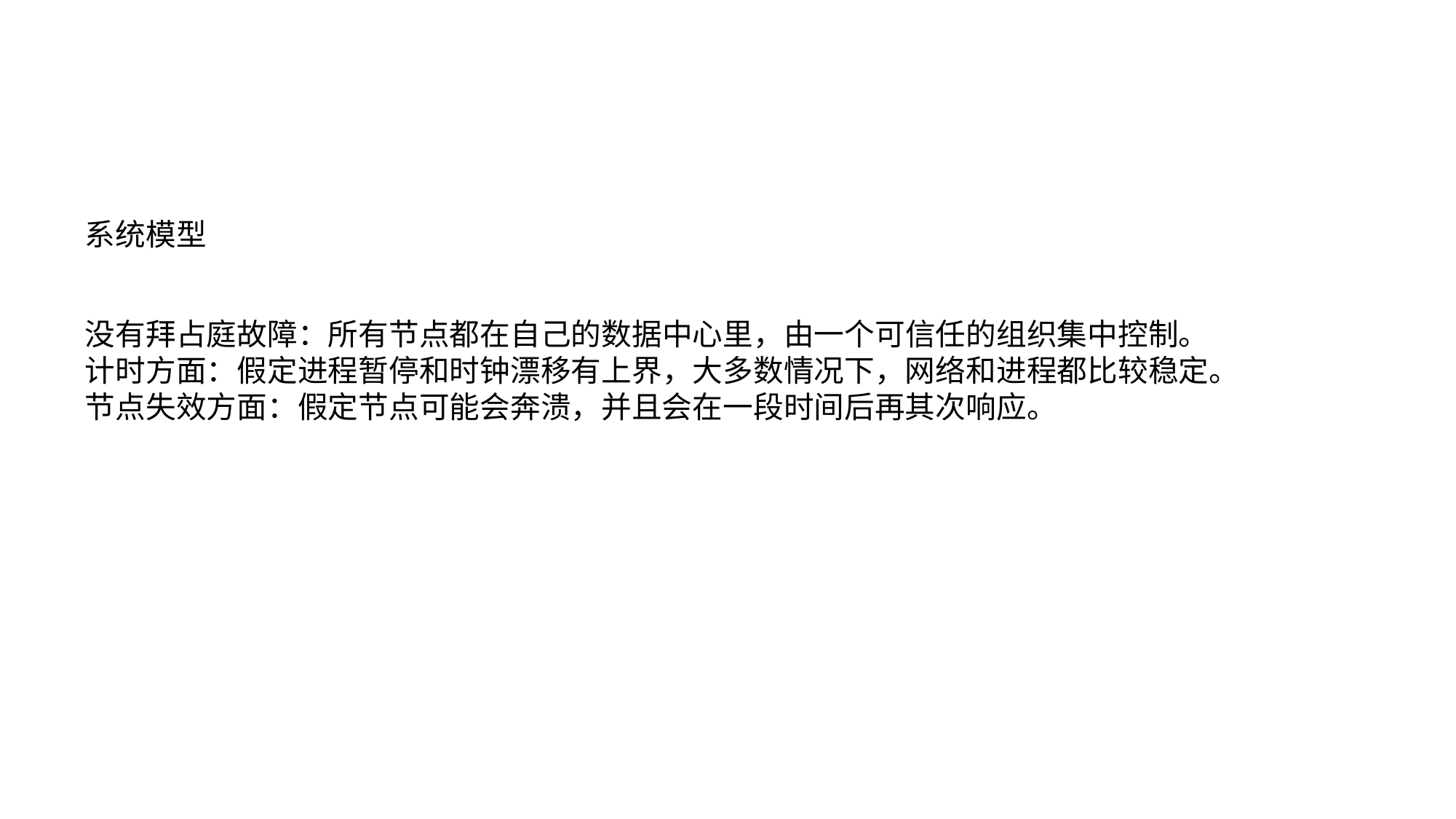

系统模型
没有拜占庭故障：所有节点都在自己的数据中心里，由一个可信任的组织集中控制。
计时方面：假定进程暂停和时钟漂移有上界，大多数情况下，网络和进程都比较稳定。
节点失效方面：假定节点可能会奔溃，并且会在一段时间后再其次响应。